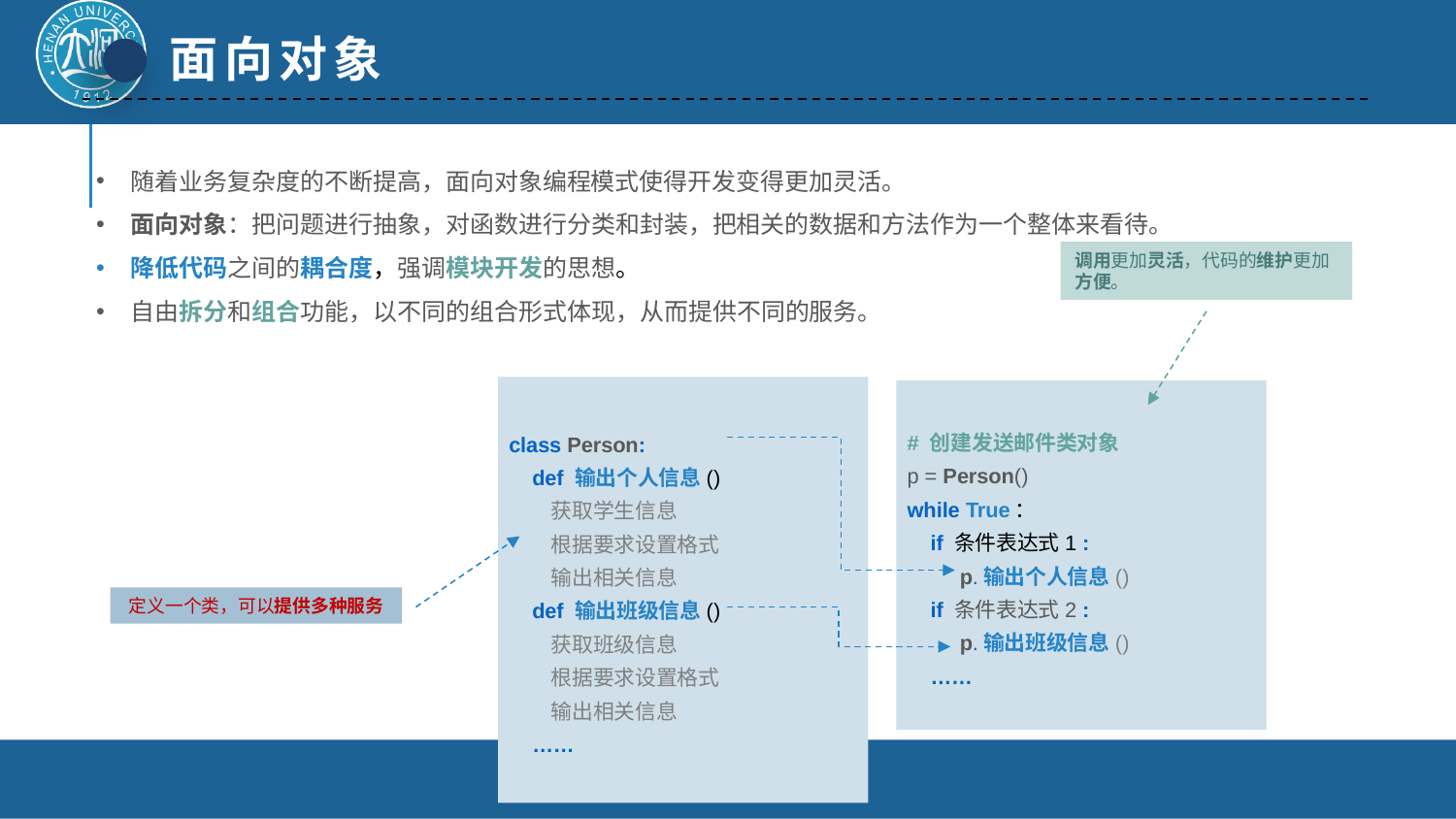

面向对象

随着业务复杂度的不断提高，面向对象编程模式使得开发变得更加灵活。
面向对象：把问题进行抽象，对函数进行分类和封装，把相关的数据和方法作为一个整体来看待。
降低代码之间的耦合度，强调模块开发的思想。
自由拆分和组合功能，以不同的组合形式体现，从而提供不同的服务。
调用更加灵活，代码的维护更加方便。
class Person:
    def 输出个人信息()
        获取学生信息
        根据要求设置格式
        输出相关信息
    def 输出班级信息()
        获取班级信息
        根据要求设置格式
        输出相关信息
    ……
# 创建发送邮件类对象
p = Person()
while True：
    if 条件表达式1 :
         p.输出个人信息()
    if 条件表达式2 :
         p.输出班级信息()
    ……
定义一个类，可以提供多种服务